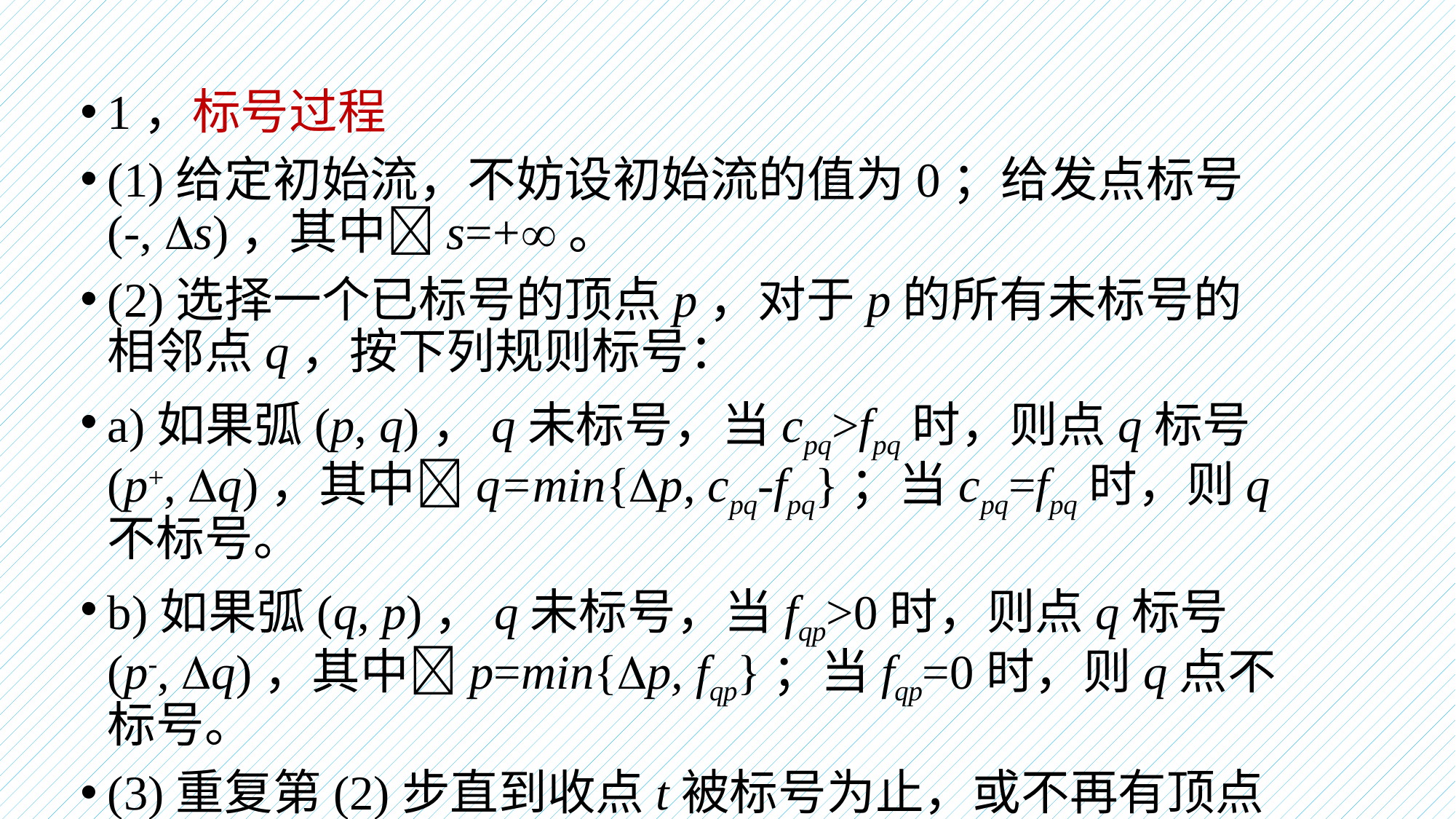

#
1，标号过程
(1)给定初始流，不妨设初始流的值为0；给发点标号(-, Δs)，其中Δs=+∞。
(2)选择一个已标号的顶点p，对于p的所有未标号的相邻点q，按下列规则标号：
a)如果弧(p, q)，q未标号，当cpq>fpq时，则点q标号(p+, Δq)，其中Δq=min{Δp, cpq-fpq}；当cpq=fpq时，则q不标号。
b)如果弧(q, p)，q未标号，当fqp>0时，则点q标号(p-, Δq)，其中Δp=min{Δp, fqp}；当fqp=0时，则q点不标号。
(3)重复第(2)步直到收点t被标号为止，或不再有顶点可以标号为止。